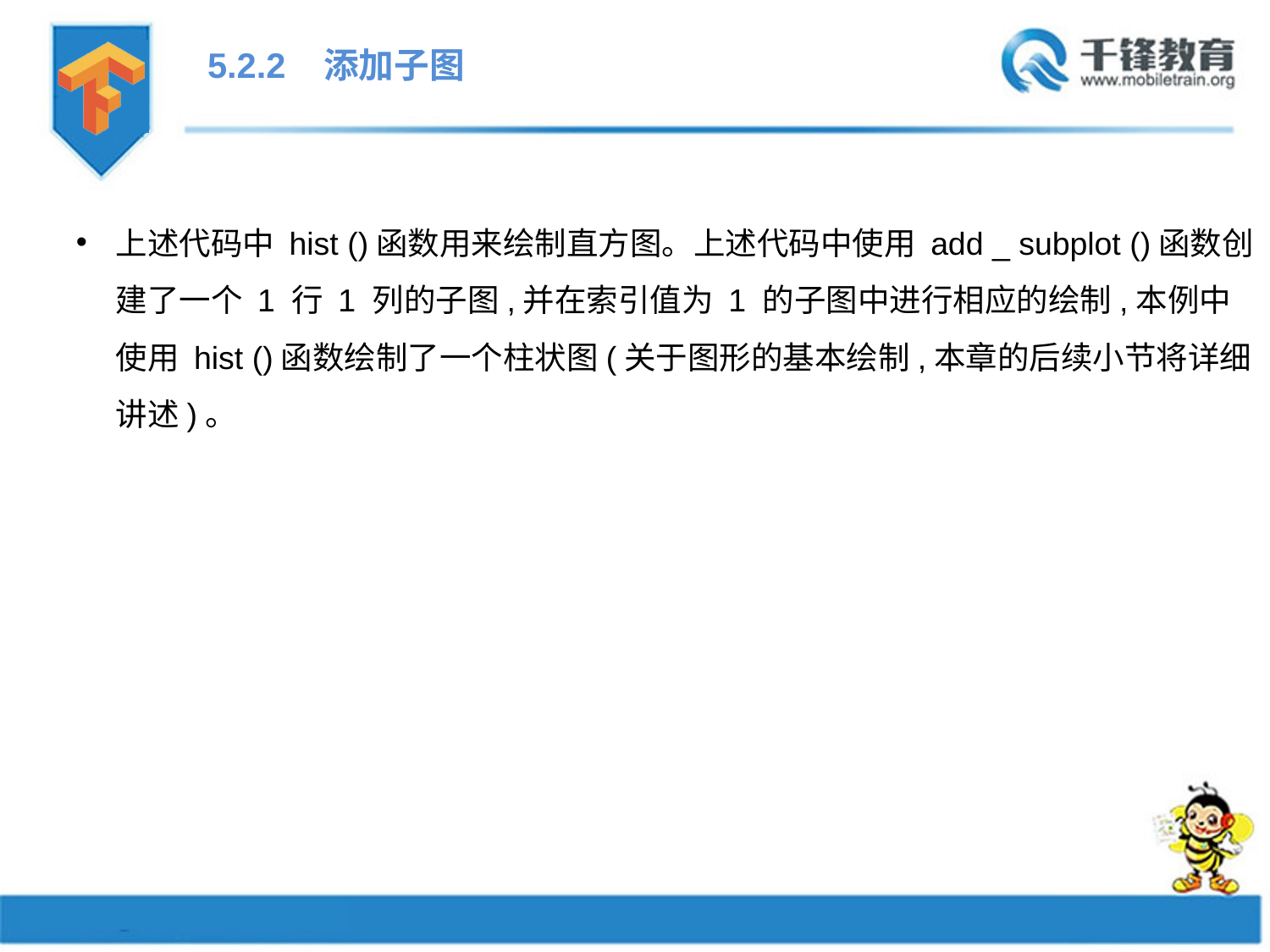

5.2.2   添加子图
上述代码中 hist ()函数用来绘制直方图。上述代码中使用 add _ subplot ()函数创建了一个 1 行 1 列的子图,并在索引值为 1 的子图中进行相应的绘制,本例中使用 hist ()函数绘制了一个柱状图(关于图形的基本绘制,本章的后续小节将详细讲述)。